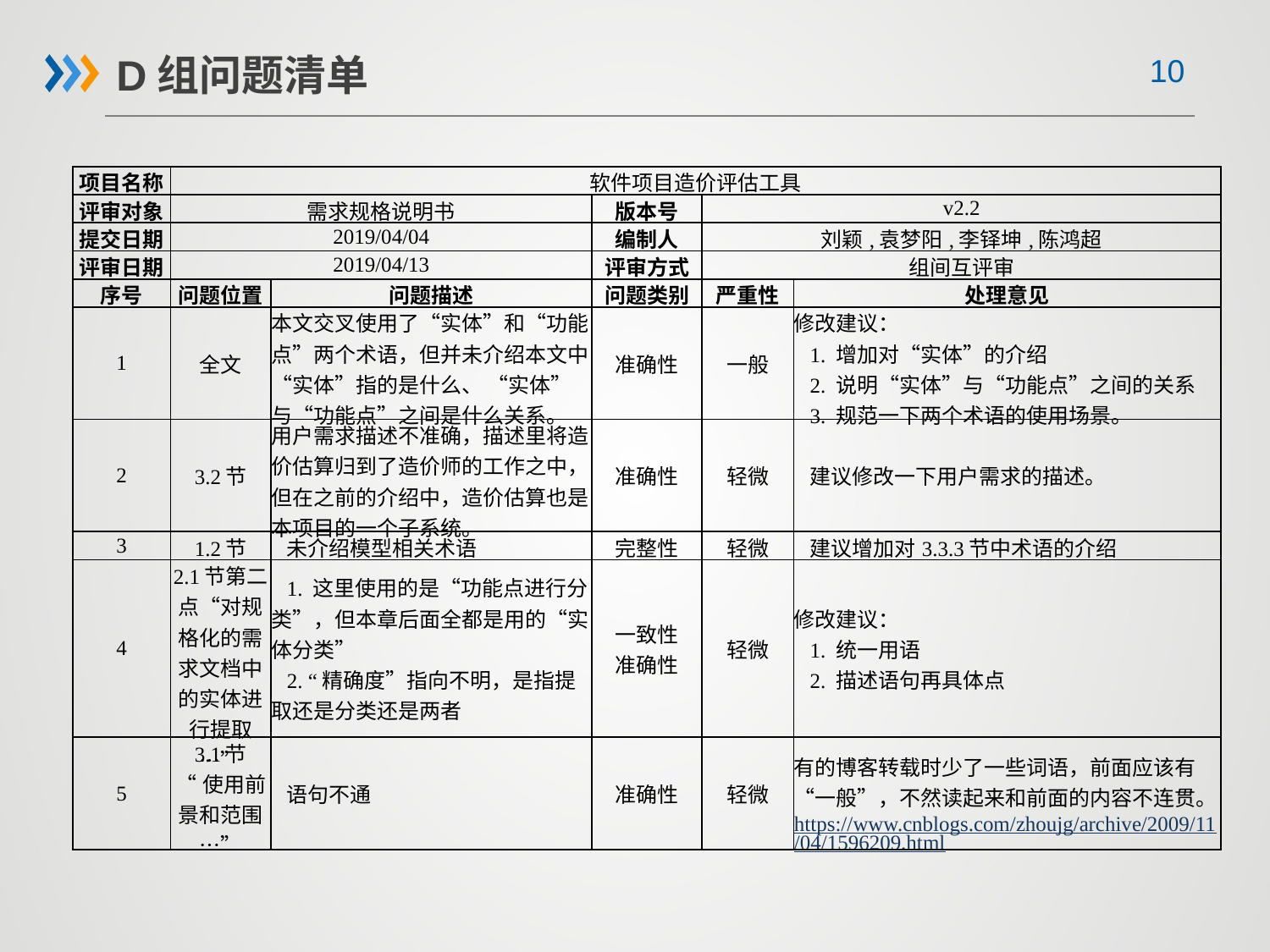

D组问题清单
| 项目名称 | 软件项目造价评估工具 |  |  |  |  |
| --- | --- | --- | --- | --- | --- |
| 评审对象 | 需求规格说明书 |  | 版本号 | v2.2 |  |
| 提交日期 | 2019/04/04 |  | 编制人 | 刘颖,袁梦阳,李铎坤,陈鸿超 |  |
| 评审日期 | 2019/04/13 |  | 评审方式 | 组间互评审 |  |
| 序号 | 问题位置 | 问题描述 | 问题类别 | 严重性 | 处理意见 |
| 1 | 全文 | 本文交叉使用了“实体”和“功能点”两个术语，但并未介绍本文中“实体”指的是什么、 “实体”与“功能点”之间是什么关系。 | 准确性 | 一般 | 修改建议： 1. 增加对“实体”的介绍 2. 说明“实体”与“功能点”之间的关系 3. 规范一下两个术语的使用场景。 |
| 2 | 3.2节 | 用户需求描述不准确，描述里将造价估算归到了造价师的工作之中，但在之前的介绍中，造价估算也是本项目的一个子系统。 | 准确性 | 轻微 | 建议修改一下用户需求的描述。 |
| 3 | 1.2节 | 未介绍模型相关术语 | 完整性 | 轻微 | 建议增加对3.3.3节中术语的介绍 |
| 4 | 2.1节第二点“对规格化的需求文档中的实体进行提取…” | 1. 这里使用的是“功能点进行分类”，但本章后面全都是用的“实体分类” 2. “精确度”指向不明，是指提取还是分类还是两者 | 一致性 准确性 | 轻微 | 修改建议： 1. 统一用语 2. 描述语句再具体点 |
| 5 | 3.1节 “使用前景和范围…” | 语句不通 | 准确性 | 轻微 | 有的博客转载时少了一些词语，前面应该有“一般”，不然读起来和前面的内容不连贯。 https://www.cnblogs.com/zhoujg/archive/2009/11/04/1596209.html |